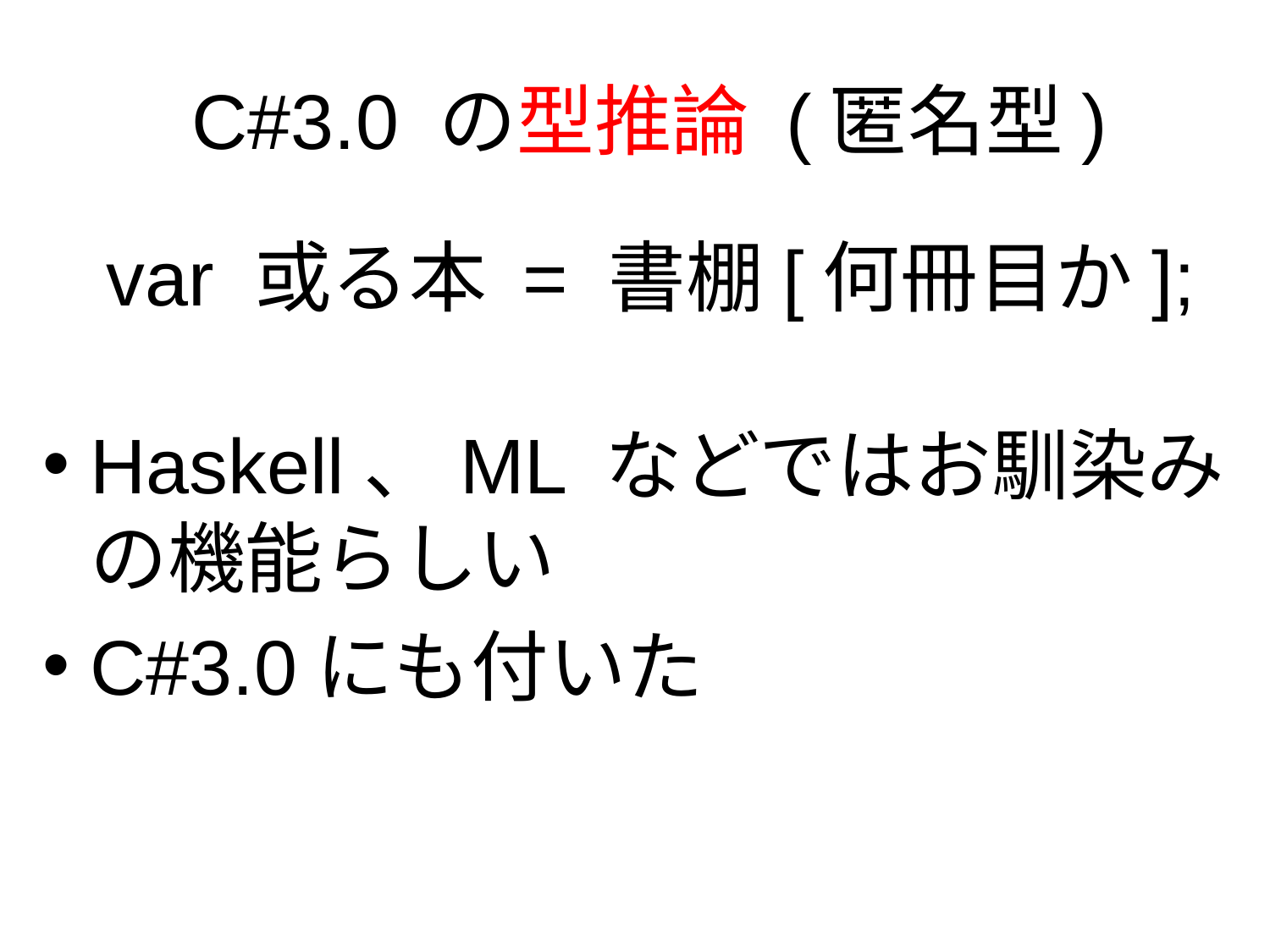

# C#3.0 の型推論 (匿名型)
var 或る本 = 書棚[何冊目か];

Haskell、ML などではお馴染みの機能らしい
C#3.0にも付いた